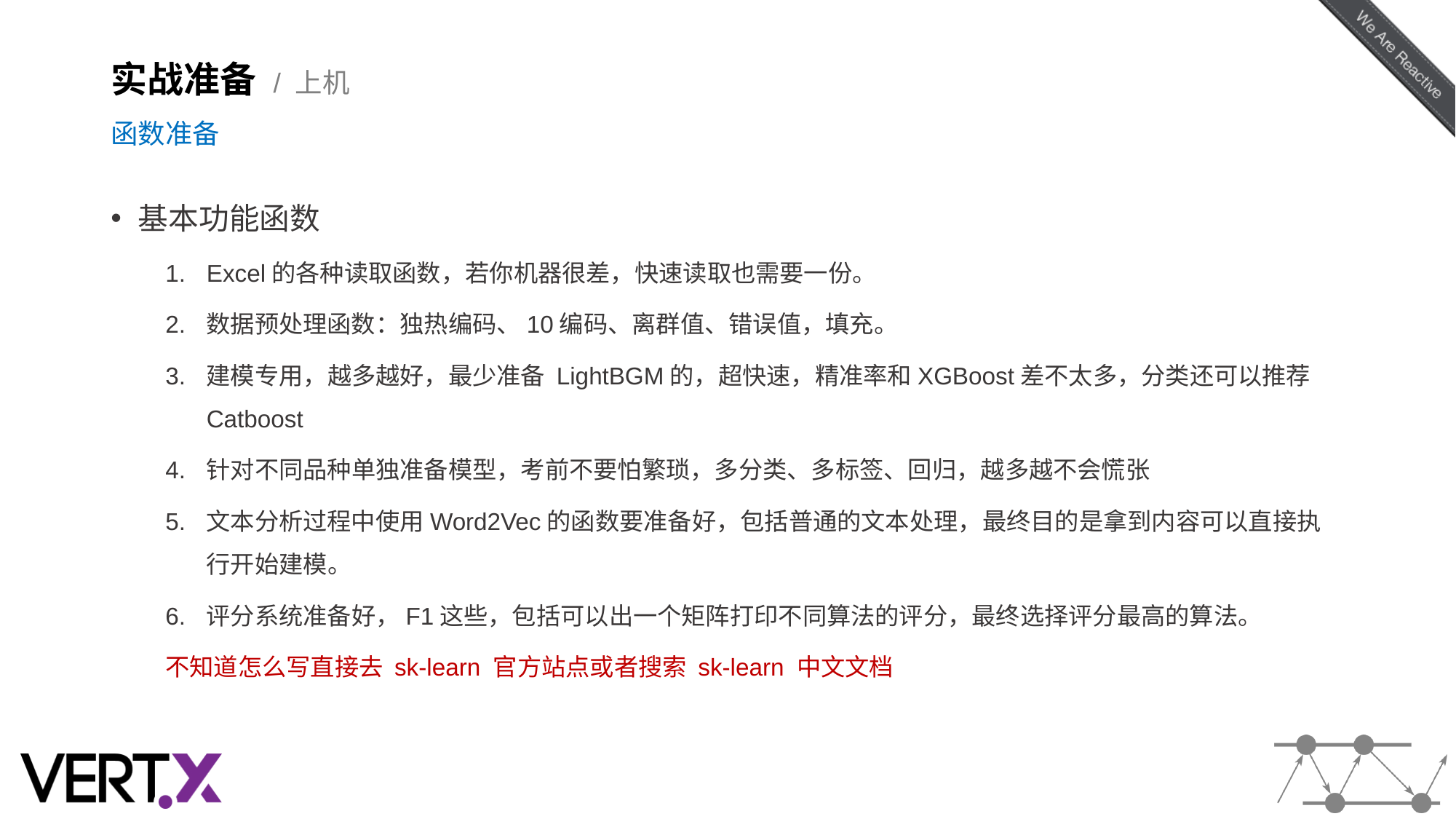

# 实战准备 / 上机 函数准备
基本功能函数
Excel的各种读取函数，若你机器很差，快速读取也需要一份。
数据预处理函数：独热编码、10编码、离群值、错误值，填充。
建模专用，越多越好，最少准备 LightBGM的，超快速，精准率和XGBoost差不太多，分类还可以推荐Catboost
针对不同品种单独准备模型，考前不要怕繁琐，多分类、多标签、回归，越多越不会慌张
文本分析过程中使用Word2Vec的函数要准备好，包括普通的文本处理，最终目的是拿到内容可以直接执行开始建模。
评分系统准备好，F1这些，包括可以出一个矩阵打印不同算法的评分，最终选择评分最高的算法。
不知道怎么写直接去 sk-learn 官方站点或者搜索 sk-learn 中文文档